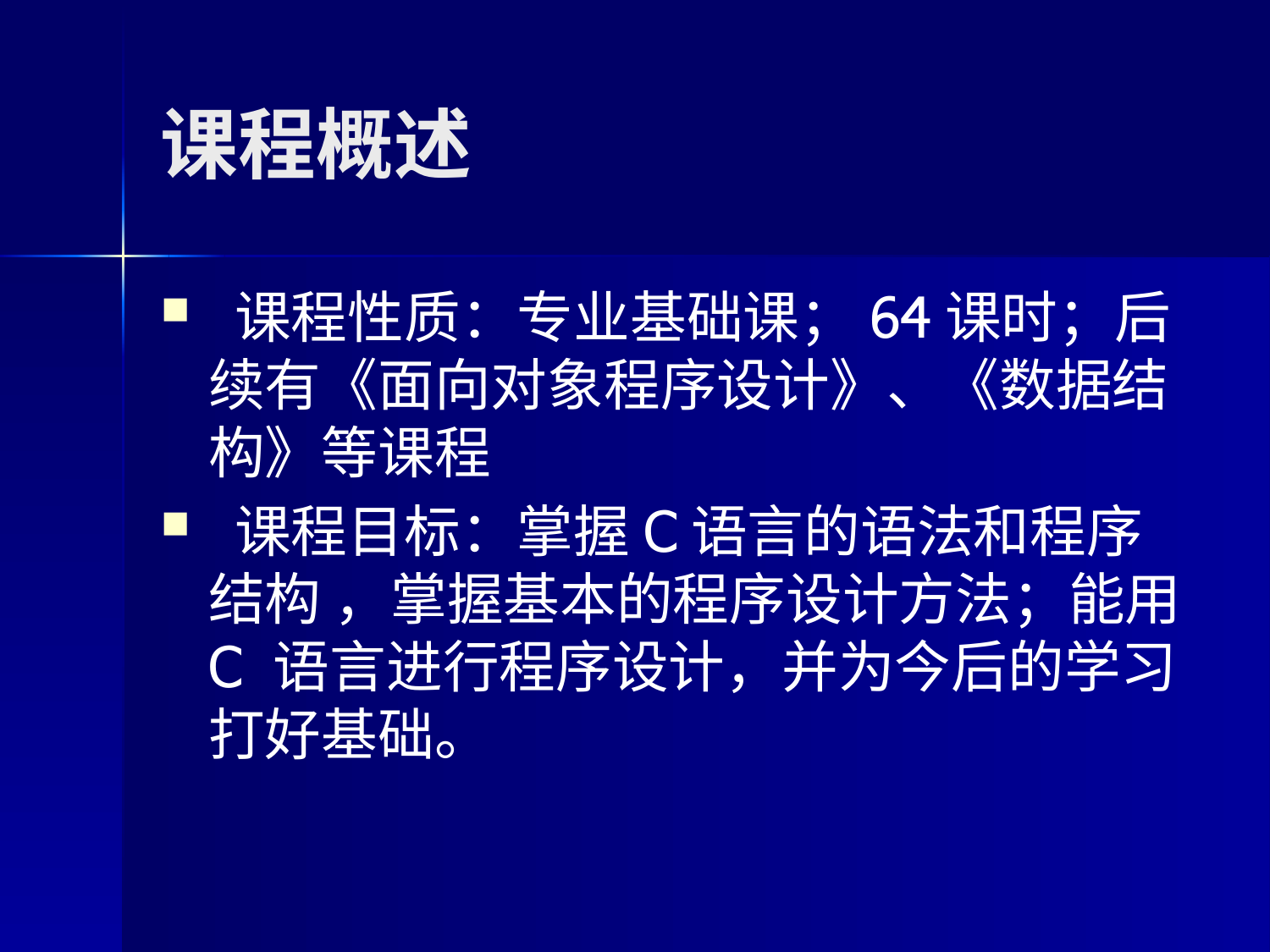

# 课程概述
 课程性质：专业基础课；64课时；后续有《面向对象程序设计》、《数据结构》等课程
 课程目标：掌握C语言的语法和程序结构 ，掌握基本的程序设计方法；能用C 语言进行程序设计，并为今后的学习打好基础。